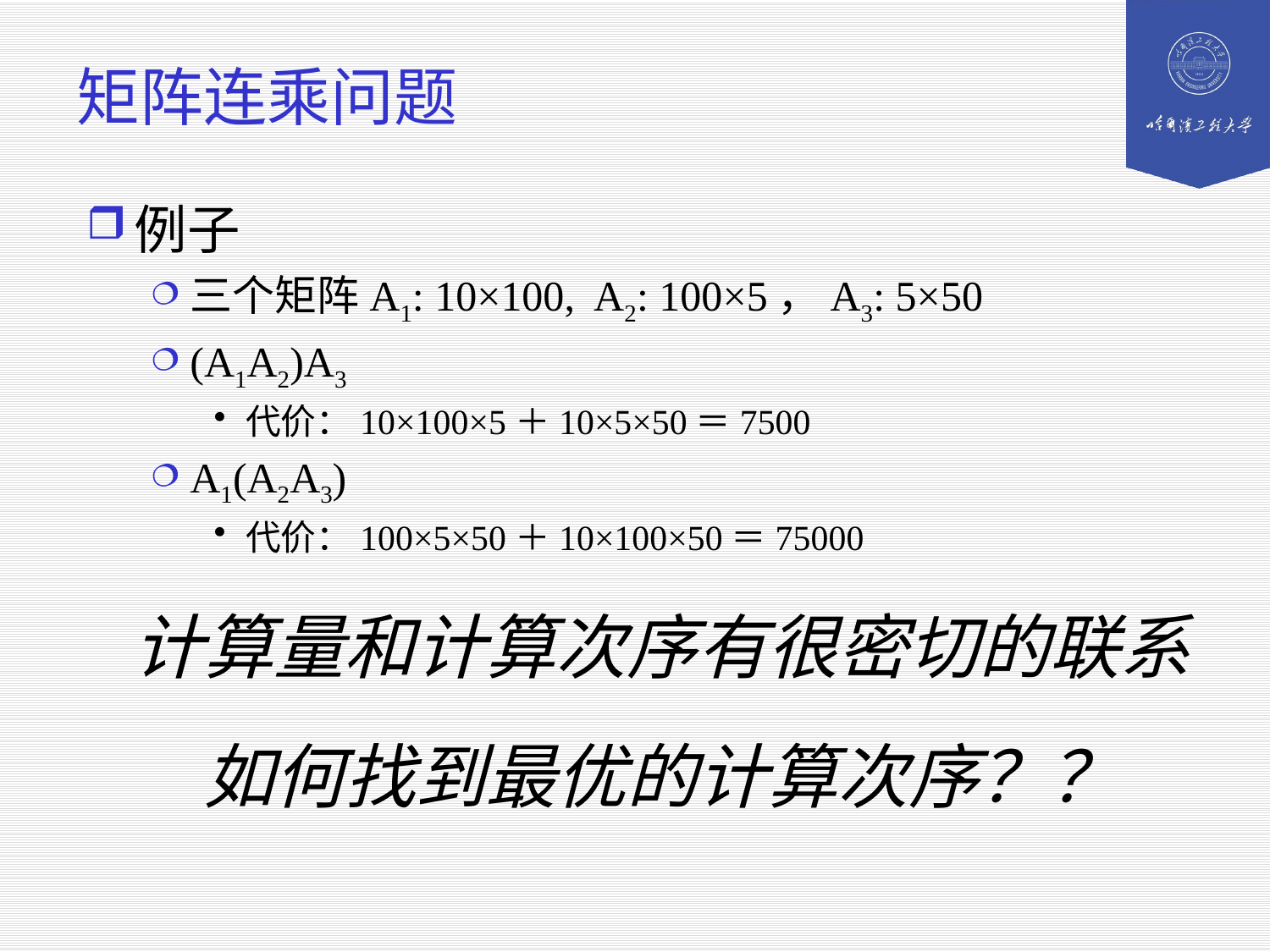

# 矩阵连乘问题
例子
三个矩阵A1: 10×100,  A2: 100×5，A3: 5×50
(A1A2)A3
代价：10×100×5＋10×5×50＝7500
A1(A2A3)
代价：100×5×50＋10×100×50＝75000
计算量和计算次序有很密切的联系
如何找到最优的计算次序？？